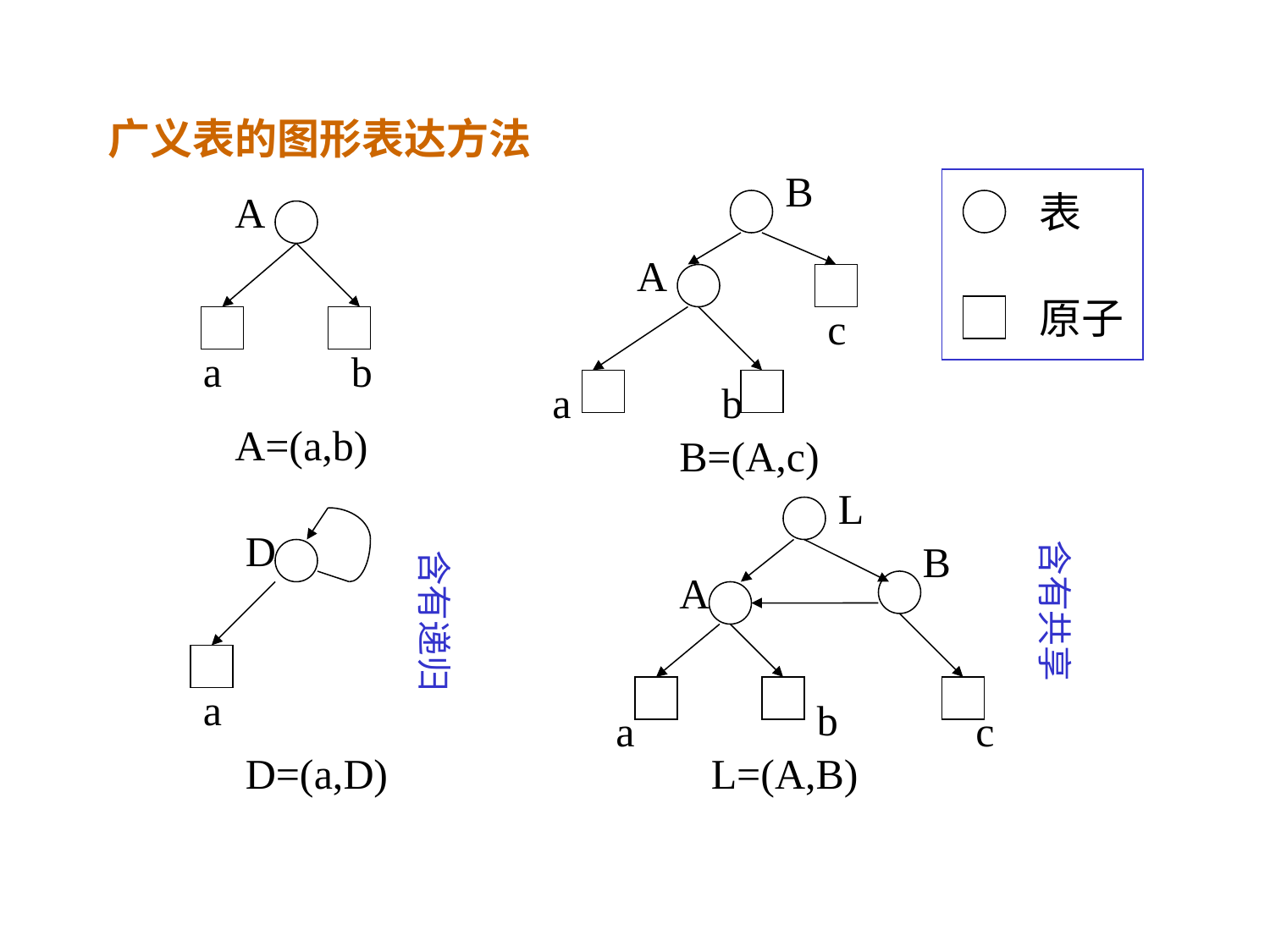

# 广义表的图形表达方法
B

A
表

A

原子
c

a
b
a

b

A=(a,b)
B=(A,c)
L

含有共享

含有递归
D
B

A

a

b
a
c
D=(a,D)
L=(A,B)